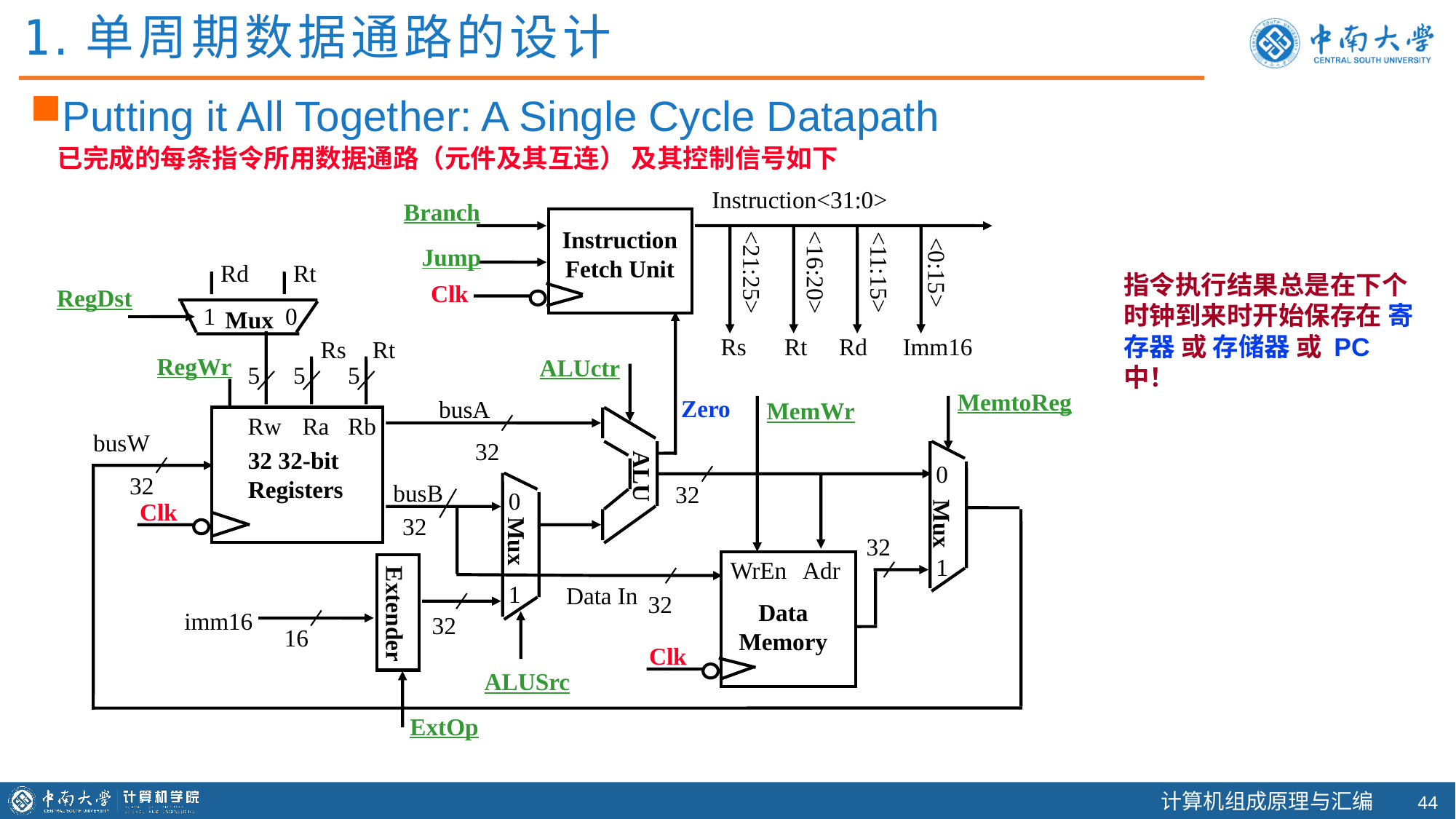

1.单周期数据通路的设计

Putting it All Together: A Single Cycle Datapath
已完成的每条指令所用数据通路（元件及其互连） 及其控制信号如下
Instruction<31:0>
Branch

Instruction
Fetch Unit

Jump
Rd
Rt
<21:25>
<16:20>
<11:15>
<0:15>

指令执行结果总是在下个时钟到来时开始保存在 寄存器 或 存储器 或 PC 中！

Clk
RegDst

1
0

Mux

Rs
Rt
Rd
Imm16
Rs
Rt

RegWr
ALUctr
5
5
5

MemtoReg
Zero
busA
MemWr

Rw
Ra
Rb

busW

32
32 32-bit
Registers

0
ALU

32

busB

32

0

Clk
Mux

32

Mux

32
1
WrEn
Adr

1

Data In

32
Data
Memory

Extender
imm16

32

16

Clk

ALUSrc

ExtOp

44